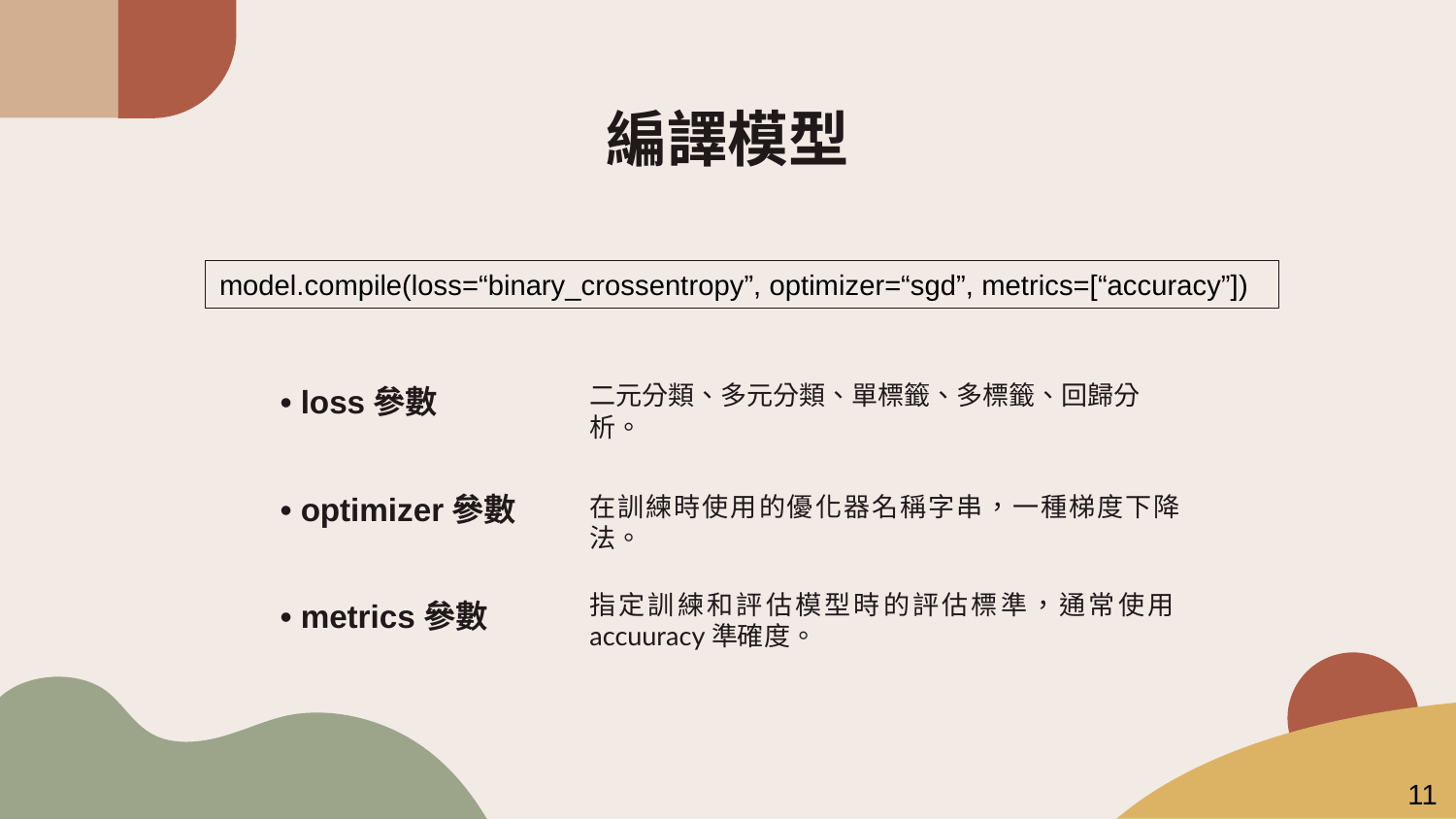

# 編譯模型
model.compile(loss=“binary_crossentropy”, optimizer=“sgd”, metrics=[“accuracy”])
• loss參數
二元分類、多元分類、單標籤、多標籤、回歸分析。
• optimizer參數
在訓練時使用的優化器名稱字串，一種梯度下降法。
• metrics參數
指定訓練和評估模型時的評估標準，通常使用accuuracy準確度。
11